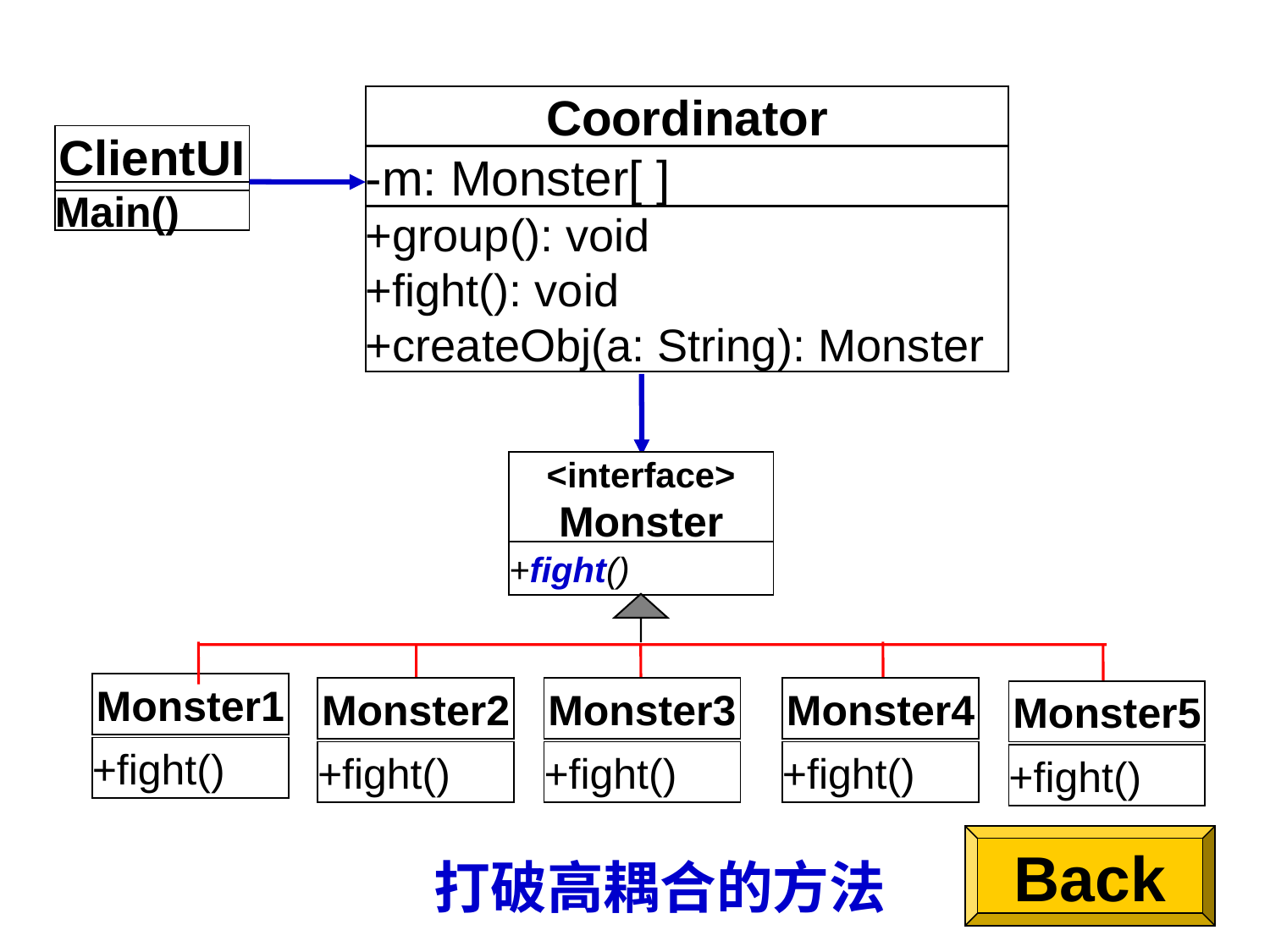

Coordinator
ClientUI
-m: Monster[ ]

Main()
+group(): void
+fight(): void
+createObj(a: String): Monster

<interface>
Monster
+fight()

Monster1
Monster2
Monster3
Monster4
Monster5
+fight()
+fight()
+fight()
+fight()
+fight()
Back
打破高耦合的方法